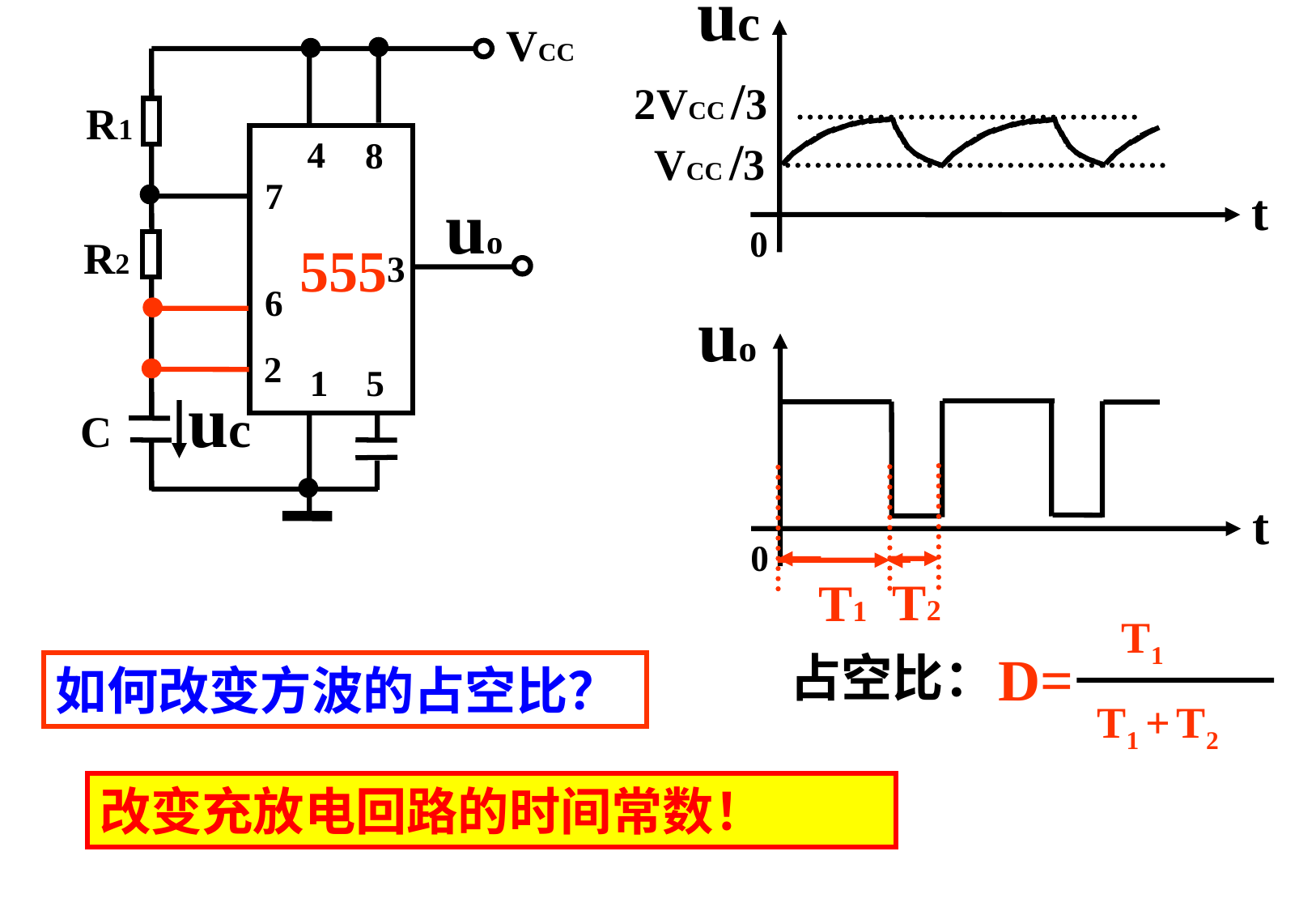

uc

t
0

2VCC /3

VCC /3

uo

t
0

VCC

R1

uo

R2

uc

C

4
8
7
555
3
6
2
1
5

T2
T1
T1
D=

T1 + T2
占空比：
如何改变方波的占空比？
改变充放电回路的时间常数！